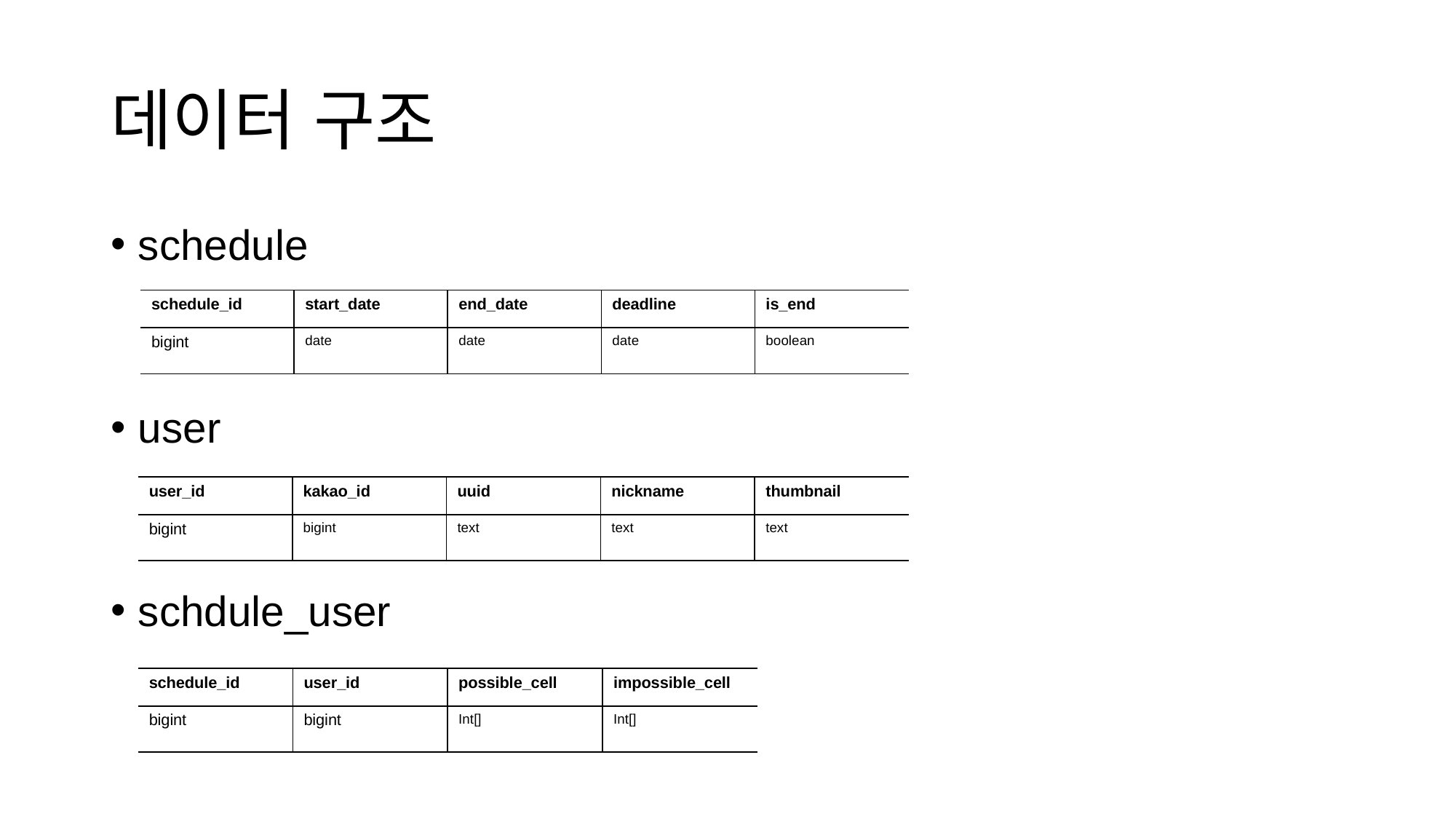

# 데이터 구조
schedule

user

schdule_user
| schedule\_id | start\_date | end\_date | deadline | is\_end |
| --- | --- | --- | --- | --- |
| bigint | date | date | date | boolean |
| user\_id | kakao\_id | uuid | nickname | thumbnail |
| --- | --- | --- | --- | --- |
| bigint | bigint | text | text | text |
| schedule\_id | user\_id | possible\_cell | impossible\_cell |
| --- | --- | --- | --- |
| bigint | bigint | Int[] | Int[] |